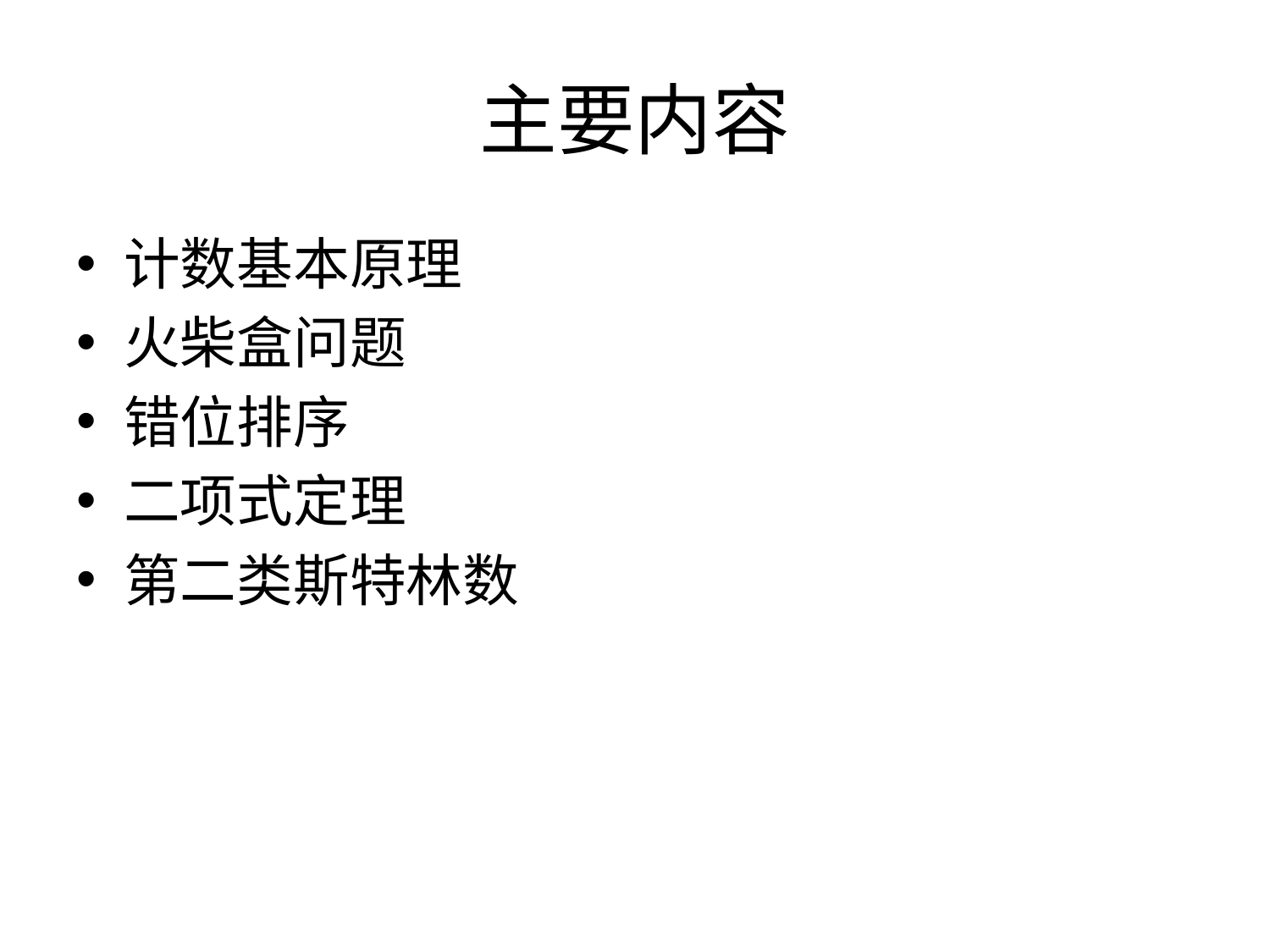

# 主要内容
计数基本原理
火柴盒问题
错位排序
二项式定理
第二类斯特林数